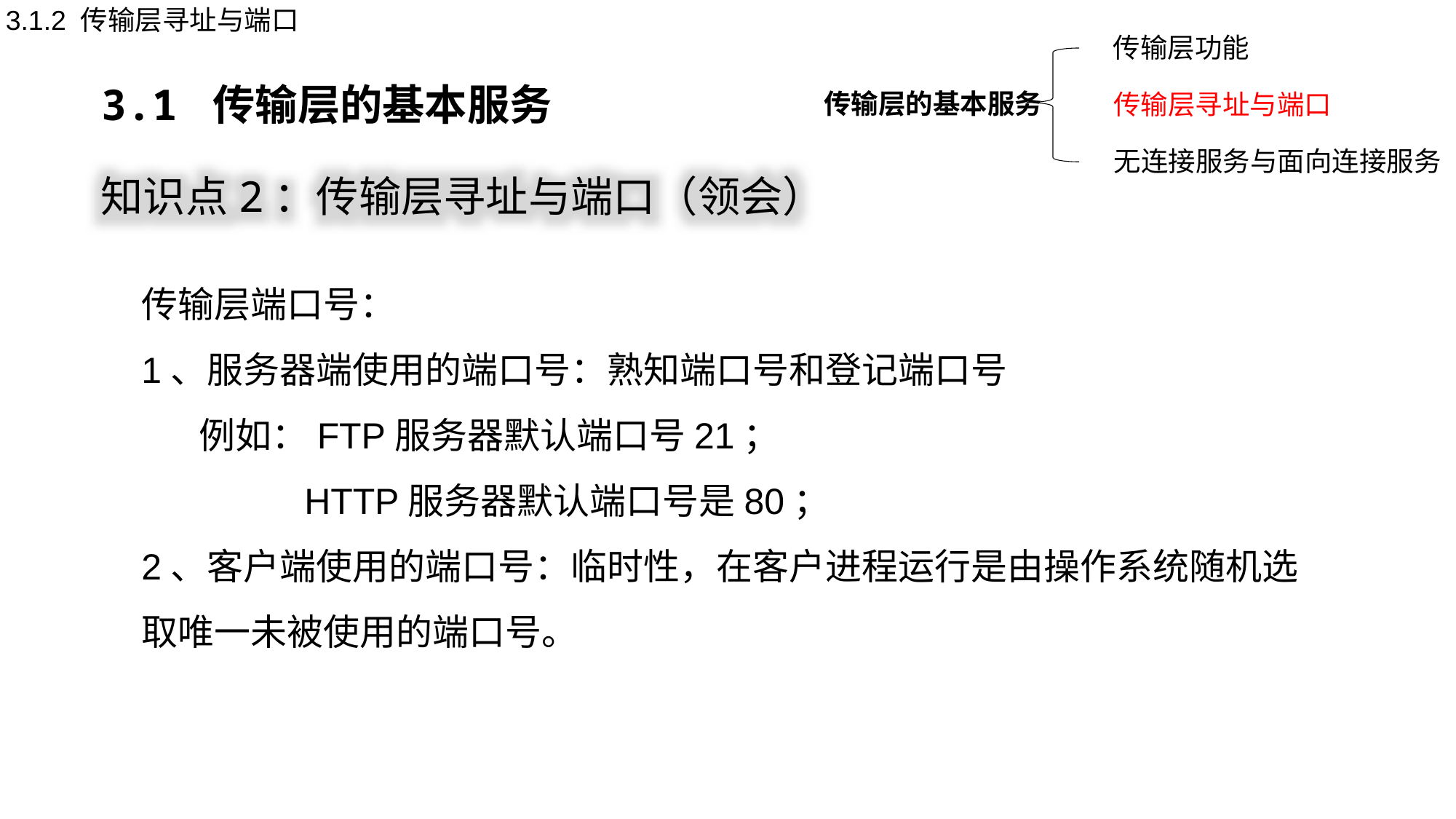

3.1.2 传输层寻址与端口
传输层功能

传输层的基本服务
传输层寻址与端口
无连接服务与面向连接服务
3.1 传输层的基本服务
知识点2：传输层寻址与端口（领会）
传输层端口号：
1、服务器端使用的端口号：熟知端口号和登记端口号
      例如：FTP服务器默认端口号21；
                HTTP服务器默认端口号是80；
2、客户端使用的端口号：临时性，在客户进程运行是由操作系统随机选取唯一未被使用的端口号。